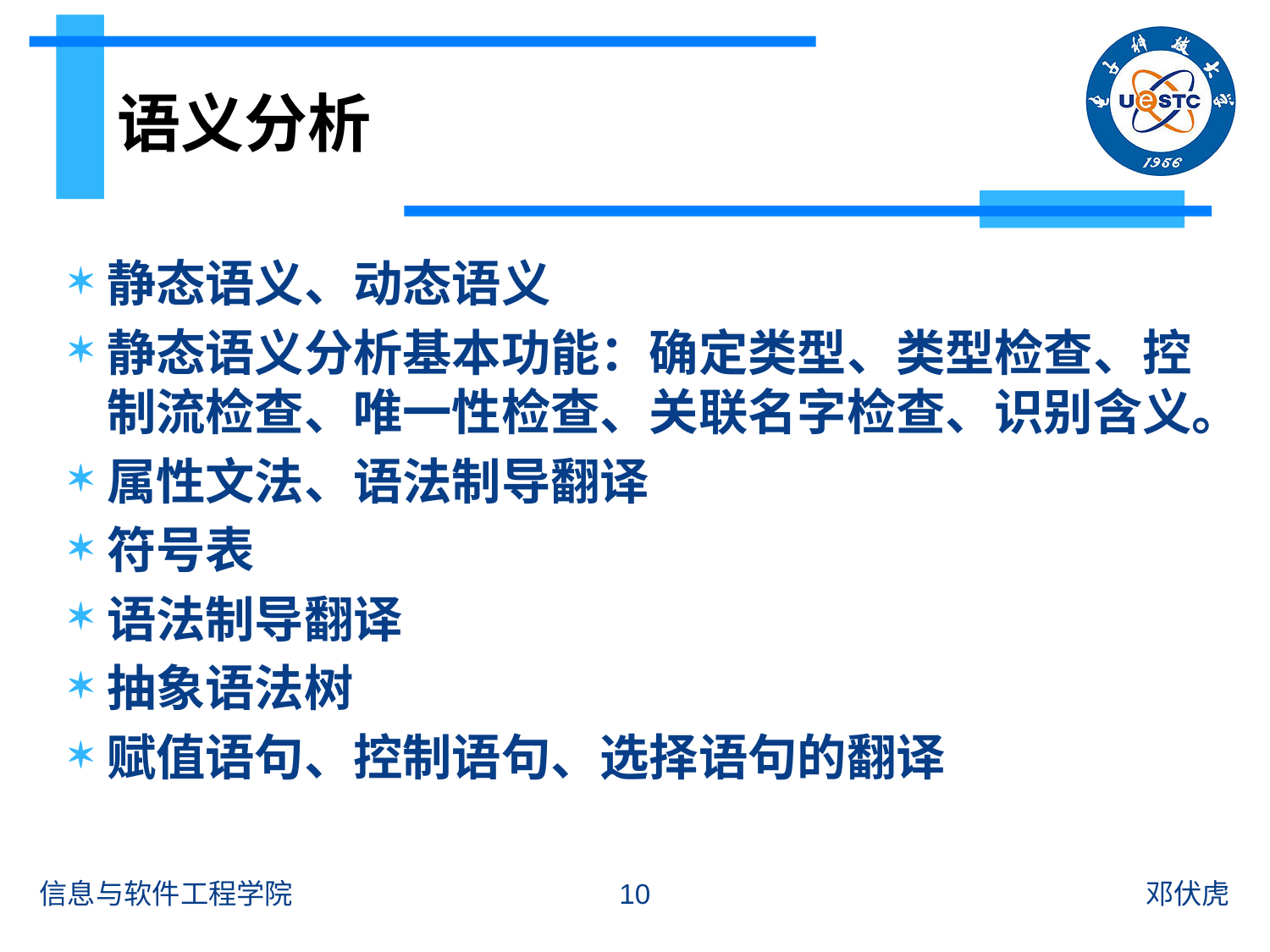

# 语义分析
静态语义、动态语义
静态语义分析基本功能：确定类型、类型检查、控制流检查、唯一性检查、关联名字检查、识别含义。
属性文法、语法制导翻译
符号表
语法制导翻译
抽象语法树
赋值语句、控制语句、选择语句的翻译
10
信息与软件工程学院
邓伏虎